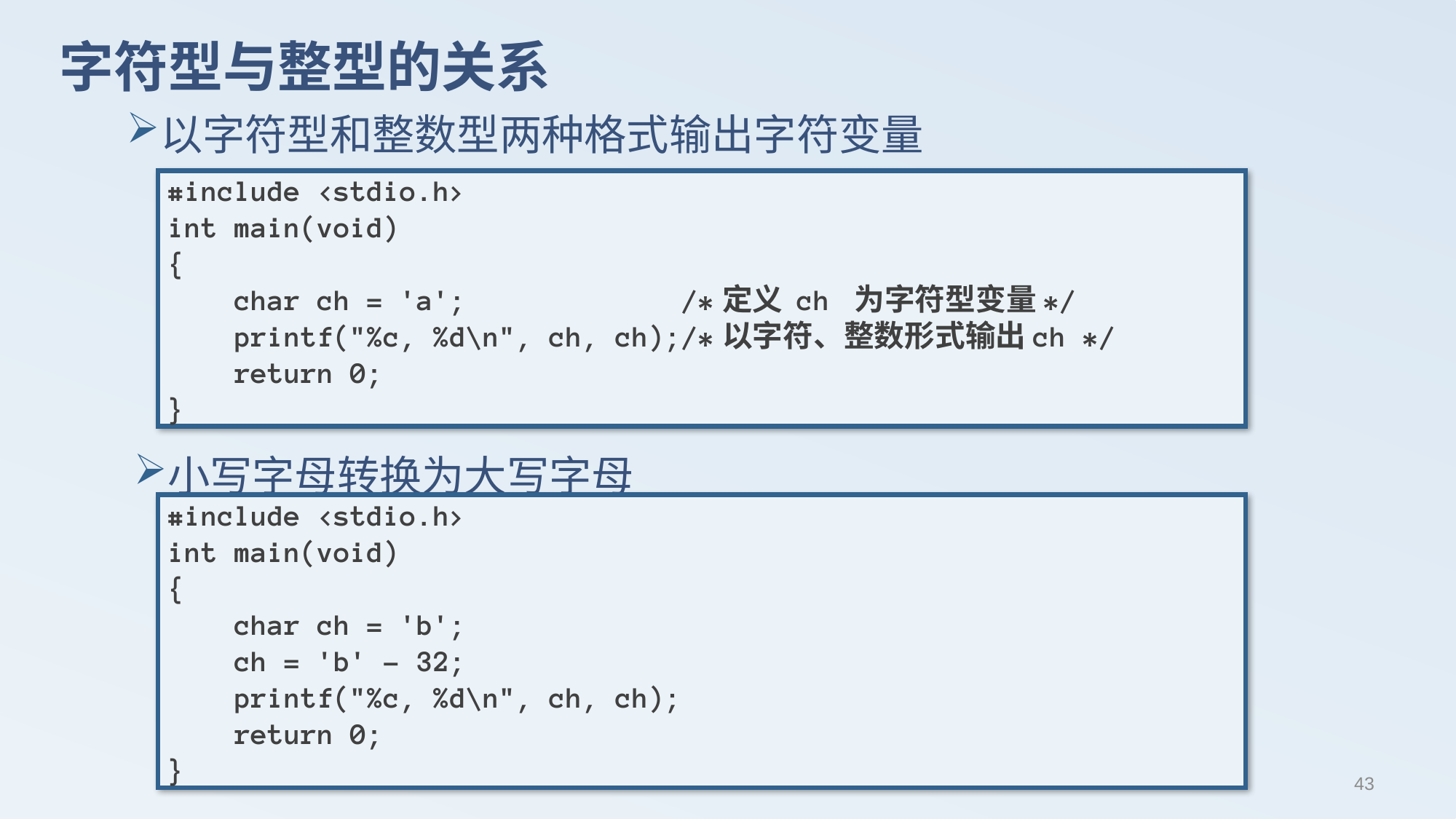

# 字符型与整型的关系
以字符型和整数型两种格式输出字符变量
#include <stdio.h>
int main(void)
{
    char ch = 'a';             /*定义 ch 为字符型变量*/
    printf("%c, %d\n", ch, ch);/*以字符、整数形式输出ch */
    return 0;
}
小写字母转换为大写字母
#include <stdio.h>
int main(void)
{
    char ch = 'b';
    ch = 'b' - 32;
    printf("%c, %d\n", ch, ch);
    return 0;
}